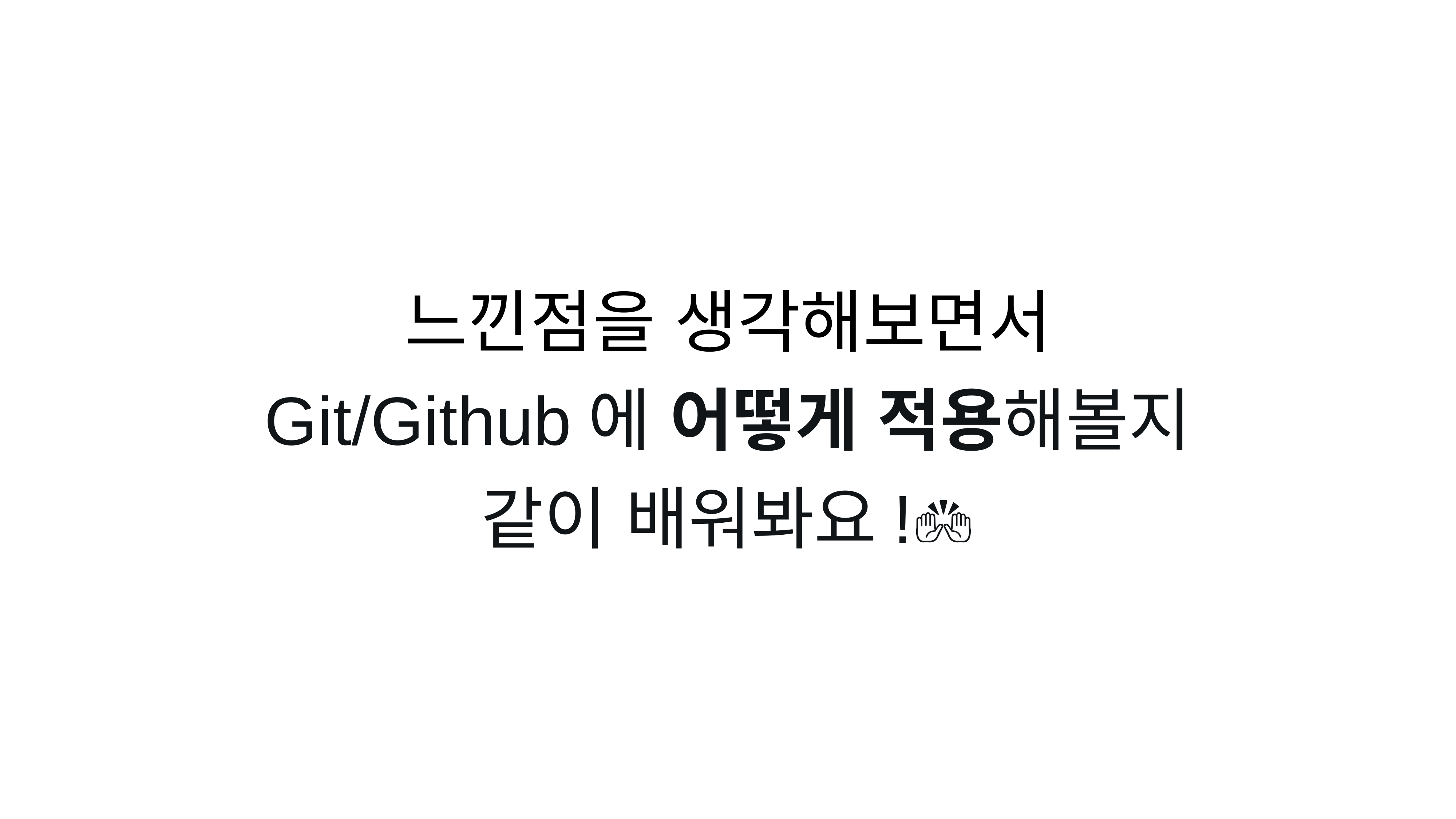

느낀점을 생각해보면서
Git/Github에 어떻게 적용해볼지 같이 배워봐요!🙌